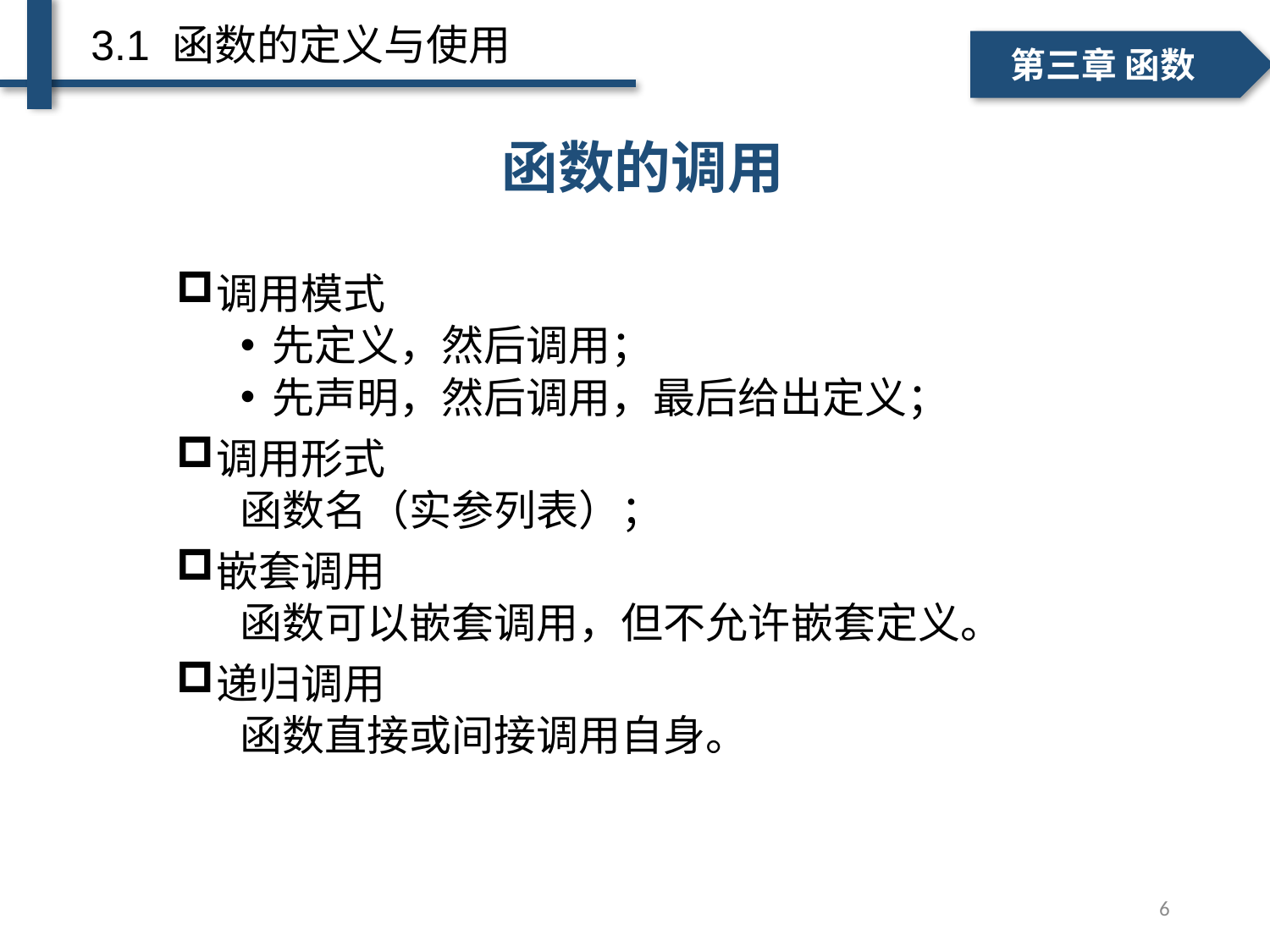

3.1 函数的定义与使用
一、个人简介
二、学术成绩

# 函数的调用
第三章 函数

函数的调用
函数的声明与使用
调用模式
先定义，然后调用；
先声明，然后调用，最后给出定义；
调用形式
函数名（实参列表）；
嵌套调用
函数可以嵌套调用，但不允许嵌套定义。
递归调用
函数直接或间接调用自身。
6